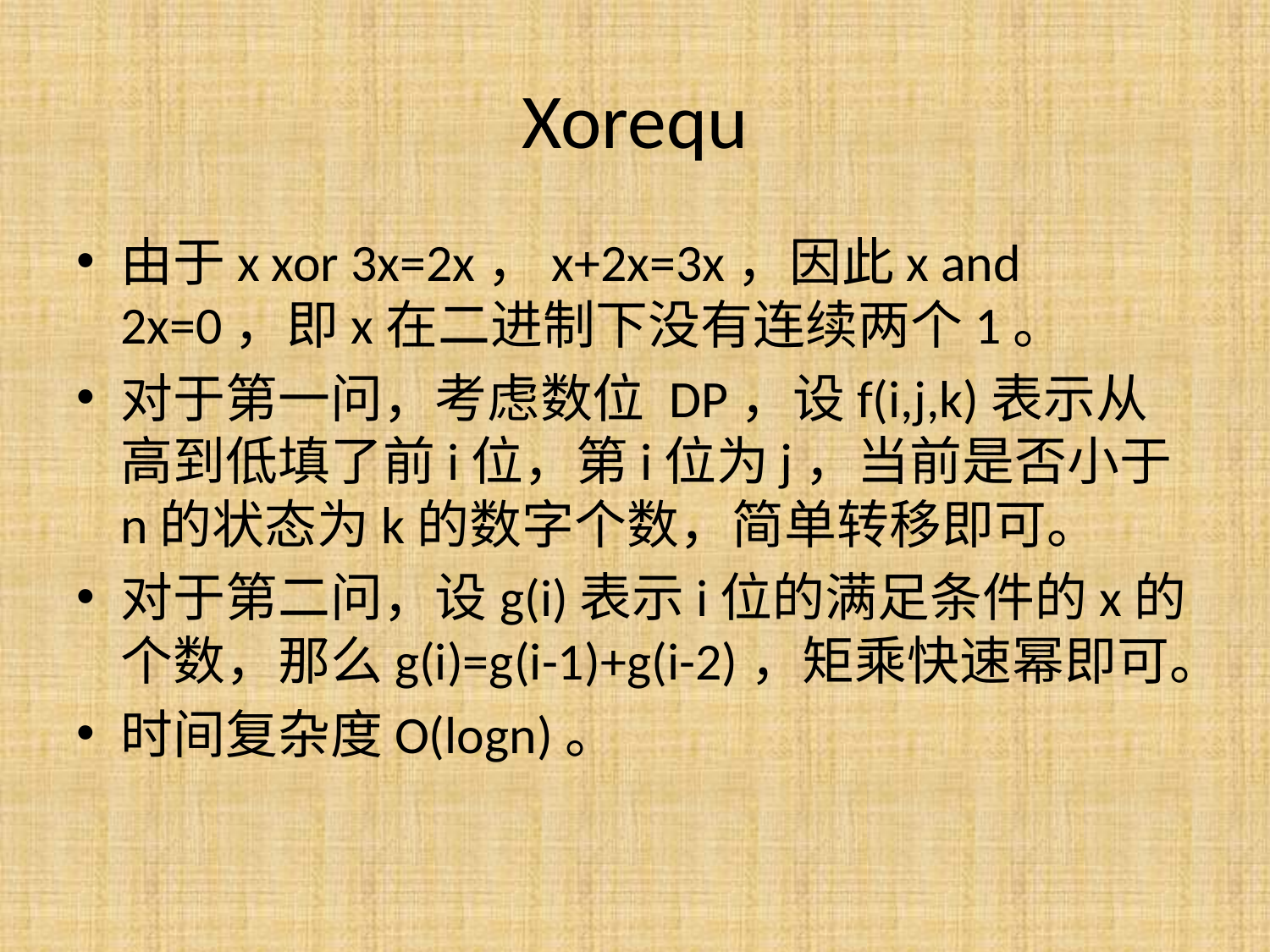

# Xorequ
由于x xor 3x=2x，x+2x=3x，因此x and 2x=0，即x在二进制下没有连续两个1。
对于第一问，考虑数位 DP，设f(i,j,k)表示从高到低填了前i位，第i位为j，当前是否小于n的状态为k的数字个数，简单转移即可。
对于第二问，设g(i)表示i位的满足条件的x的个数，那么g(i)=g(i-1)+g(i-2)，矩乘快速幂即可。
时间复杂度O(logn)。